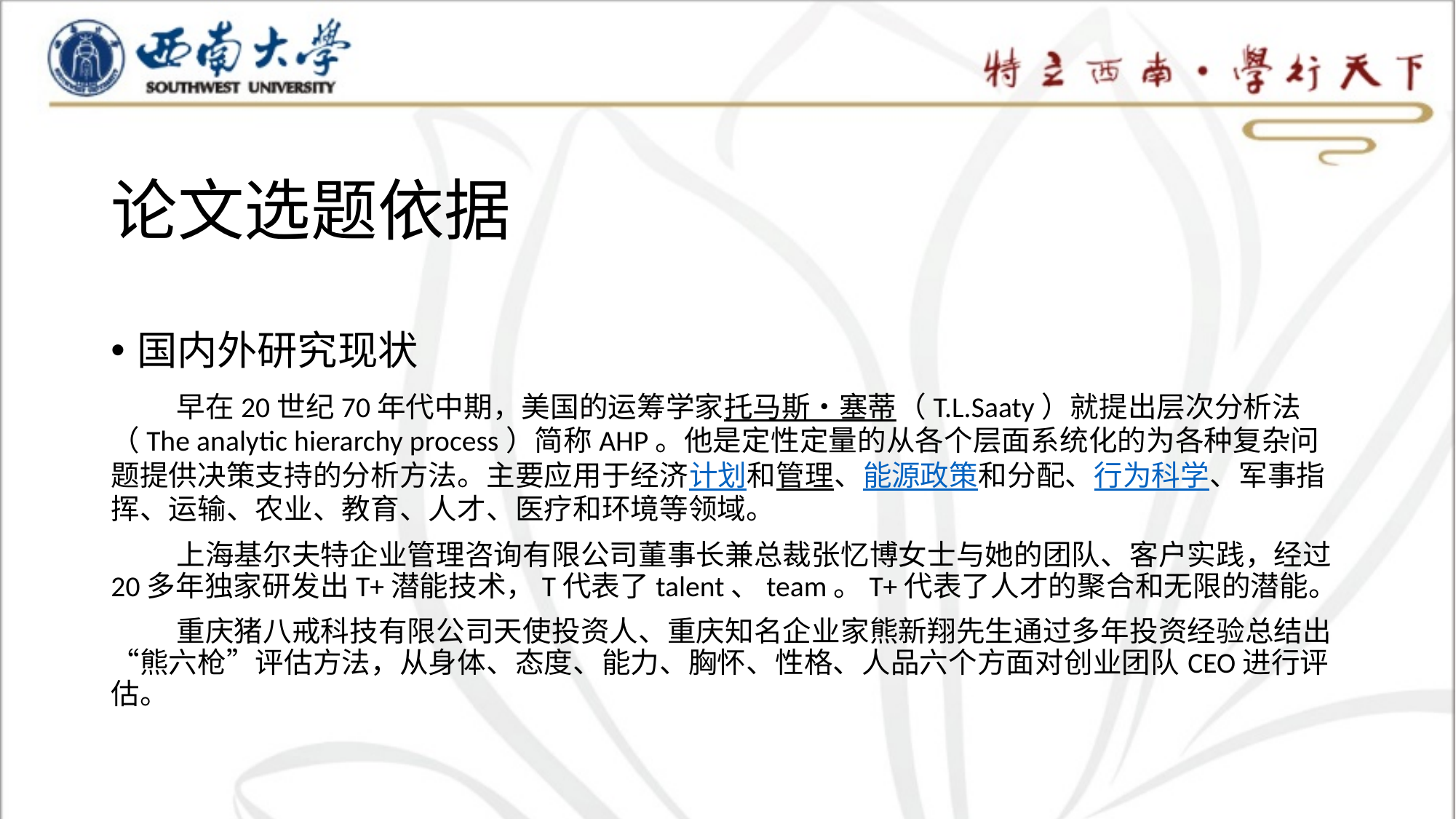

# 论文选题依据
国内外研究现状
         早在20世纪70年代中期，美国的运筹学家托马斯·塞蒂（T.L.Saaty）就提出层次分析法（The analytic hierarchy process）简称AHP。他是定性定量的从各个层面系统化的为各种复杂问题提供决策支持的分析方法。主要应用于经济计划和管理、能源政策和分配、行为科学、军事指挥、运输、农业、教育、人才、医疗和环境等领域。
         上海基尔夫特企业管理咨询有限公司董事长兼总裁张忆博女士与她的团队、客户实践，经过20多年独家研发出T+潜能技术，T代表了talent、team。T+代表了人才的聚合和无限的潜能。
         重庆猪八戒科技有限公司天使投资人、重庆知名企业家熊新翔先生通过多年投资经验总结出“熊六枪”评估方法，从身体、态度、能力、胸怀、性格、人品六个方面对创业团队CEO进行评估。